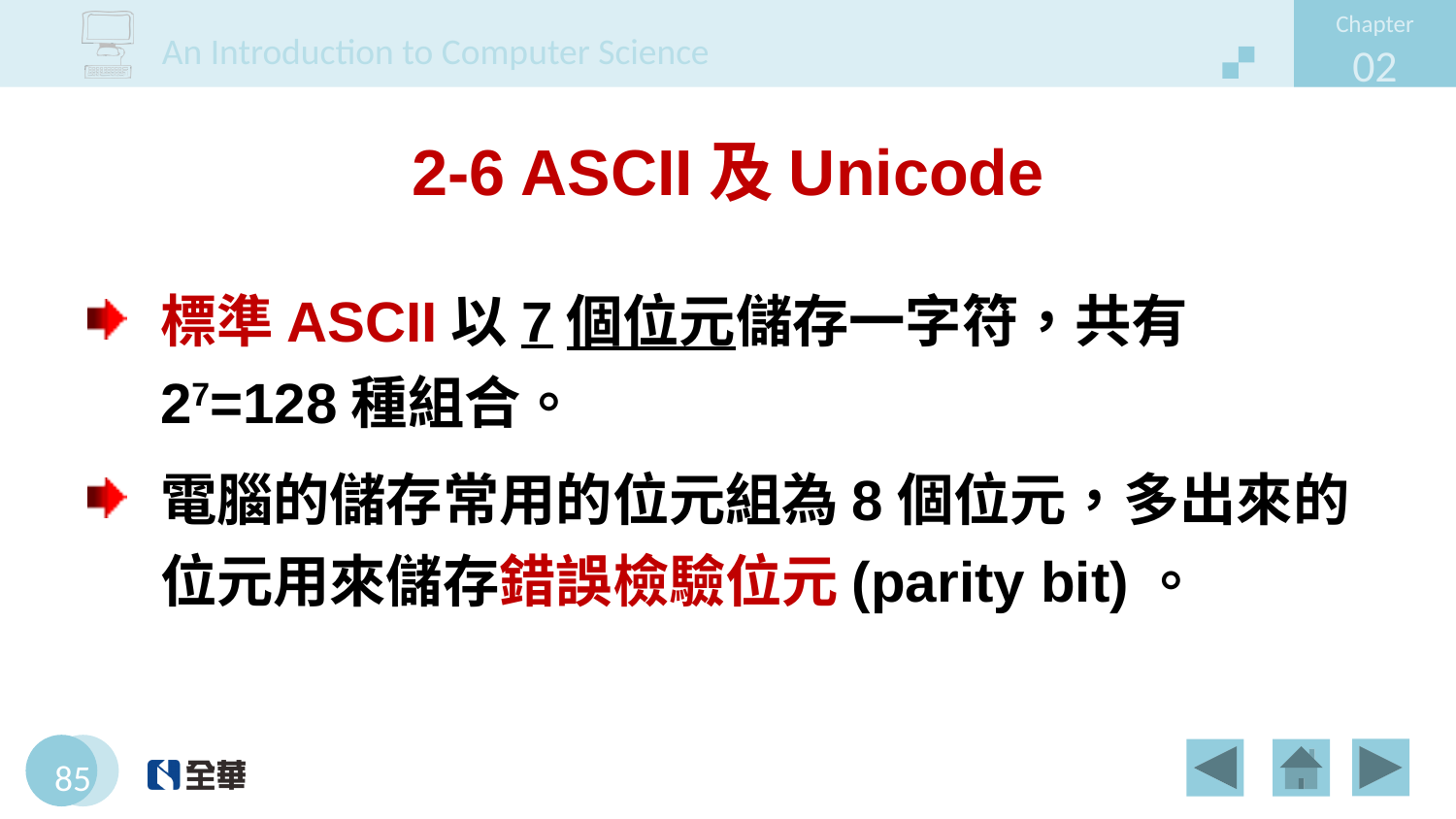

# 2-6 ASCII及Unicode
標準ASCII以7個位元儲存一字符，共有27=128種組合。
電腦的儲存常用的位元組為8個位元，多出來的位元用來儲存錯誤檢驗位元(parity bit)。